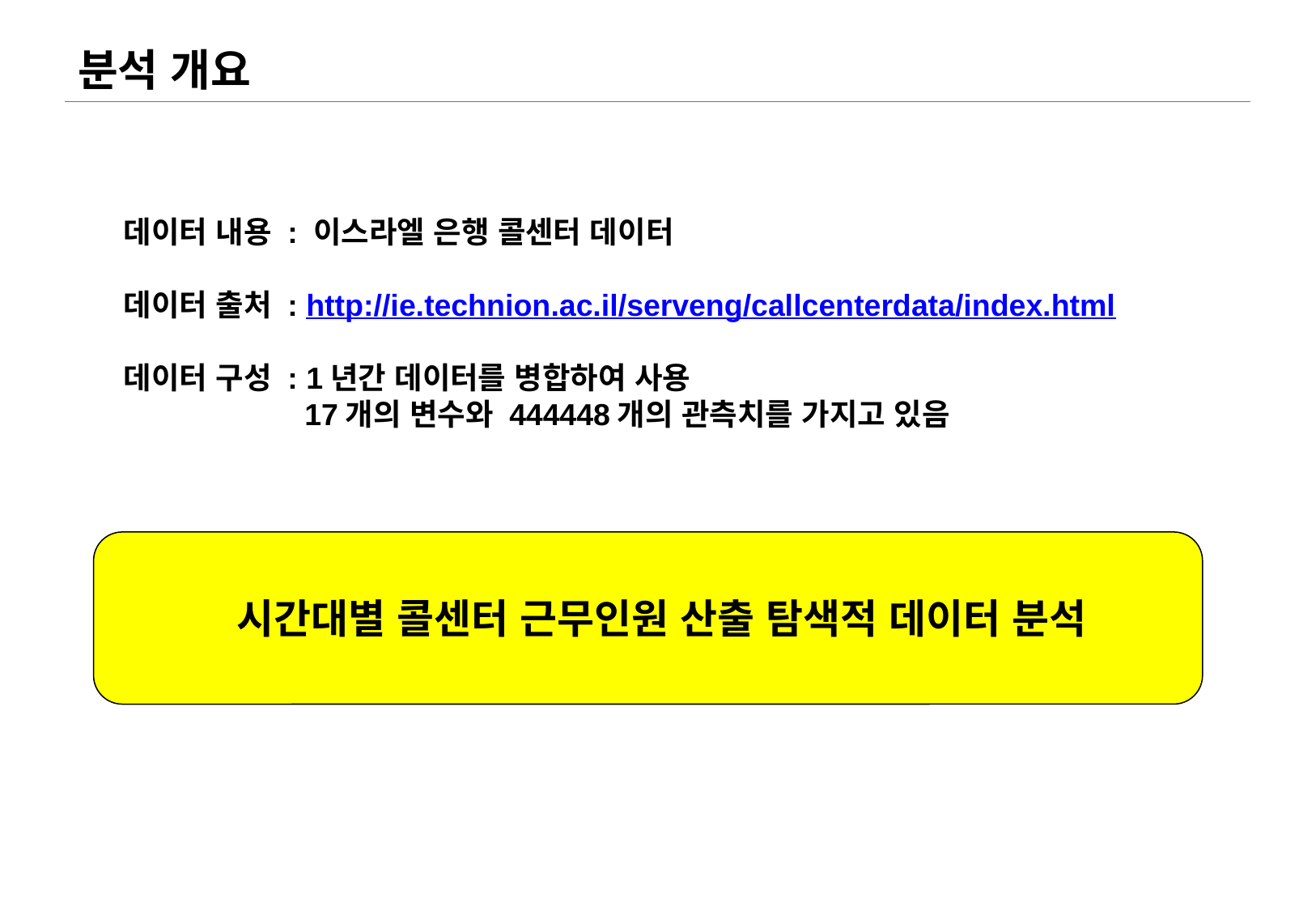

# 분석 개요
데이터 내용 : 이스라엘 은행 콜센터 데이터

데이터 출처 : http://ie.technion.ac.il/serveng/callcenterdata/index.html

데이터 구성 : 1년간 데이터를 병합하여 사용
	       17개의 변수와 444448개의 관측치를 가지고 있음

시간대별 콜센터 근무인원 산출 탐색적 데이터 분석